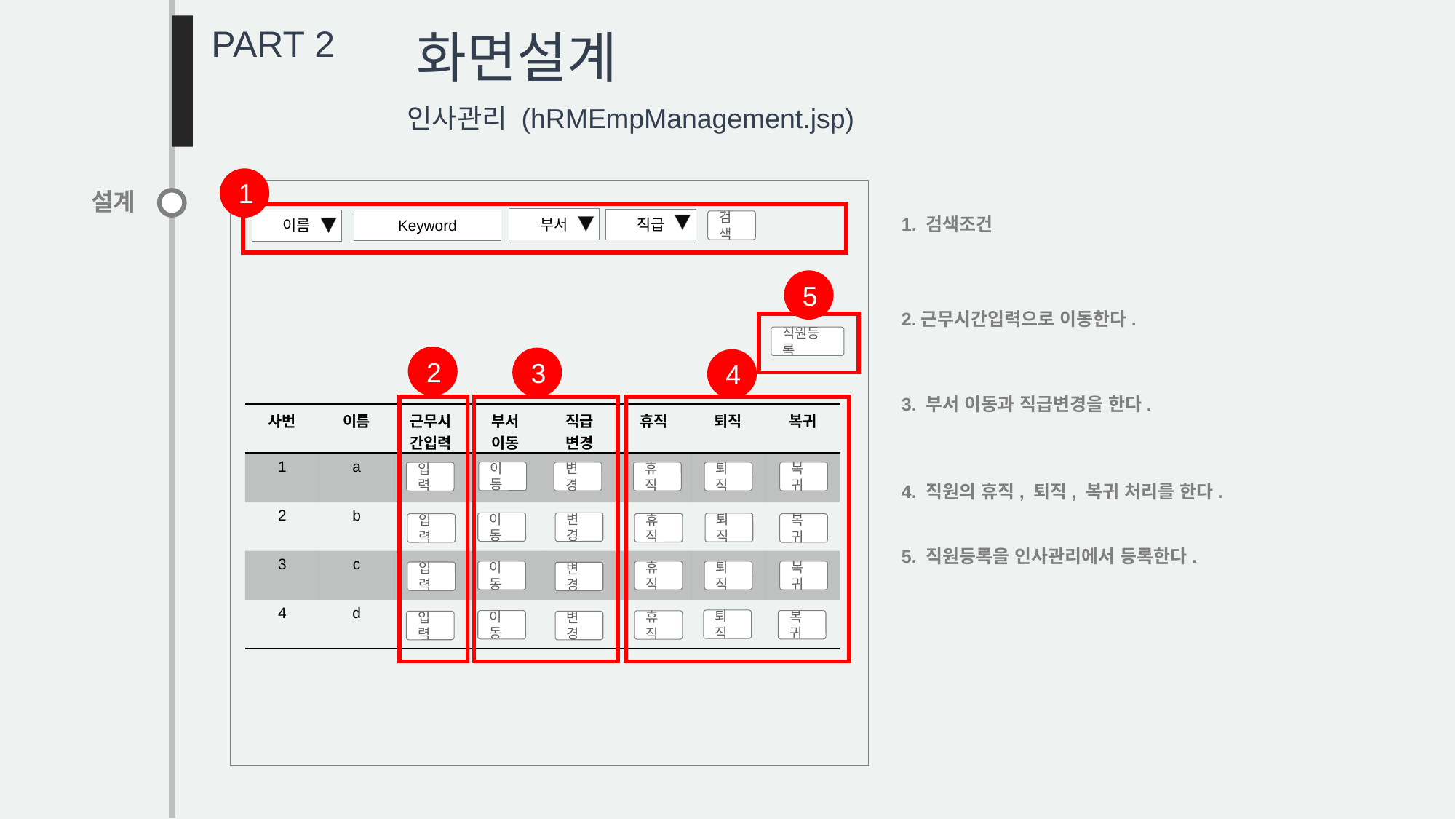

PART 2
화면설계
인사관리 (hRMEmpManagement.jsp)
1

설계

1. 검색조건
부서
직급
Keyword
이름
검색

5
2.근무시간입력으로 이동한다.

직원등록
2
3
4
3. 부서 이동과 직급변경을 한다.

4. 직원의 휴직, 퇴직, 복귀 처리를 한다.

5. 직원등록을 인사관리에서 등록한다.

| 사번 | 이름 | 근무시간입력 | 부서 이동 | 직급 변경 | 휴직 | 퇴직 | 복귀 |
| --- | --- | --- | --- | --- | --- | --- | --- |
| 1 | a |  |  |  |  |  |  |
| 2 | b |  |  |  |  |  |  |
| 3 | c |  |  |  |  |  |  |
| 4 | d |  |  |  |  |  |  |
이동
변경
퇴직
복귀
휴직
입력
이동
변경
퇴직
휴직
입력
복귀
이동
복귀
퇴직
휴직
입력
변경
퇴직
이동
복귀
휴직
입력
변경